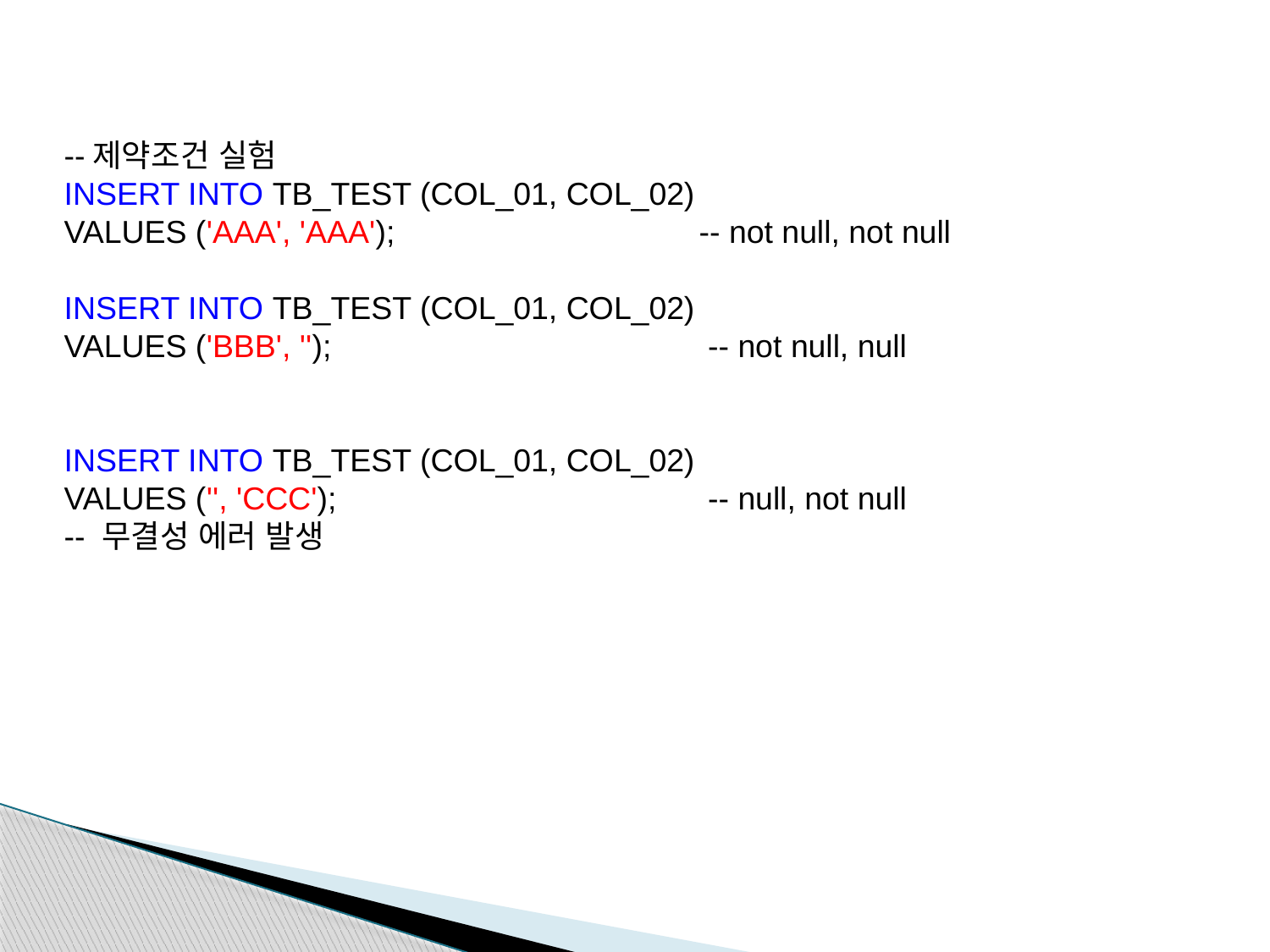

--제약조건 실험
INSERT INTO TB_TEST (COL_01, COL_02)
VALUES ('AAA', 'AAA');			-- not null, not null

INSERT INTO TB_TEST (COL_01, COL_02)
VALUES ('BBB', '');			 -- not null, null

INSERT INTO TB_TEST (COL_01, COL_02)
VALUES ('', 'CCC');			 -- null, not null
-- 무결성 에러 발생